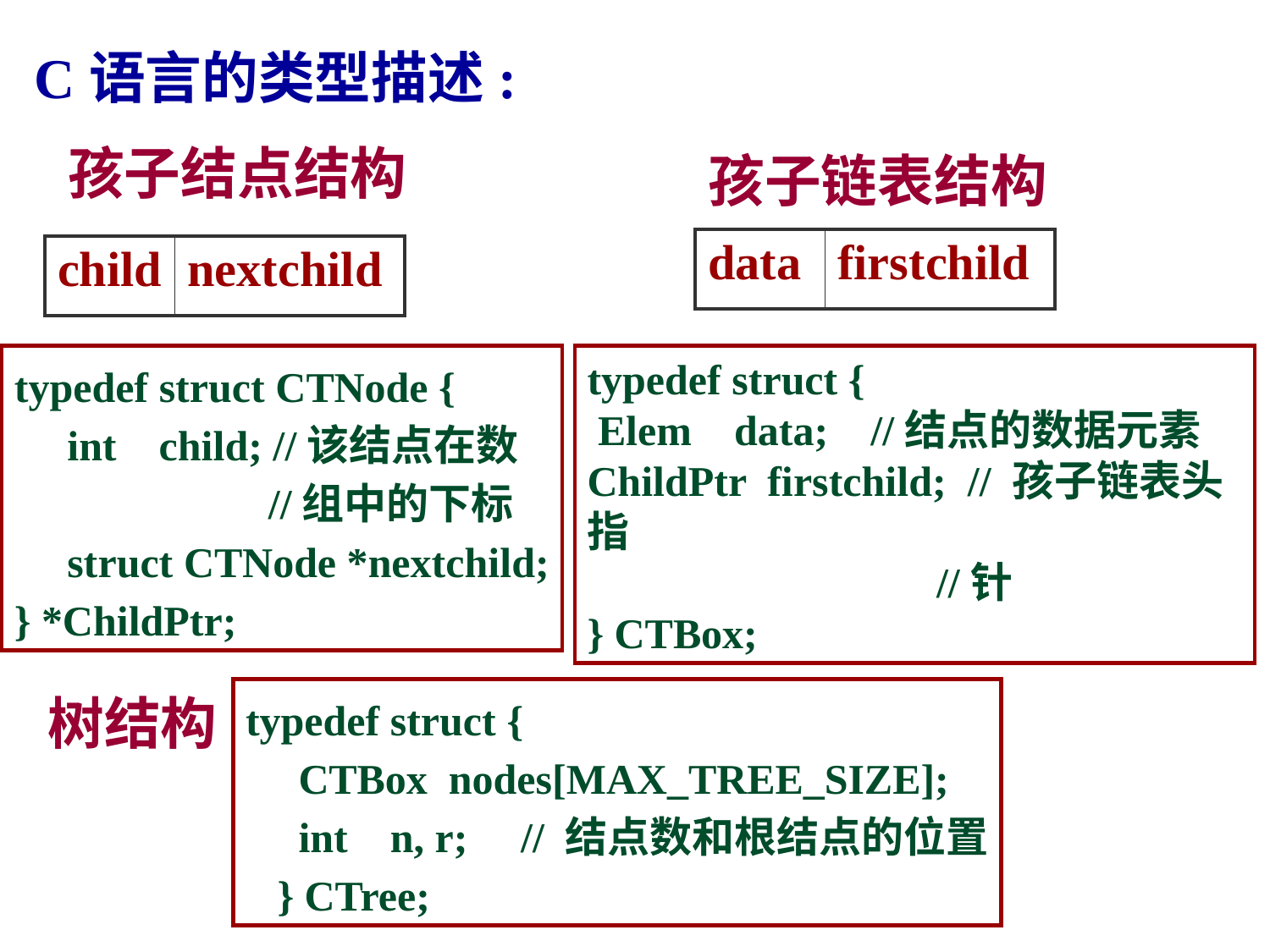

C语言的类型描述:
孩子结点结构
孩子链表结构
| data | firstchild |
| --- | --- |
| child | nextchild |
| --- | --- |
typedef struct CTNode {
     int    child; //该结点在数
                        //组中的下标
     struct CTNode *nextchild;
} *ChildPtr;
typedef struct {
 Elem    data;    //结点的数据元素
ChildPtr  firstchild;  // 孩子链表头指
                                 //针
} CTBox;
树结构
typedef struct {
     CTBox  nodes[MAX_TREE_SIZE];
     int    n, r;     // 结点数和根结点的位置
   } CTree;